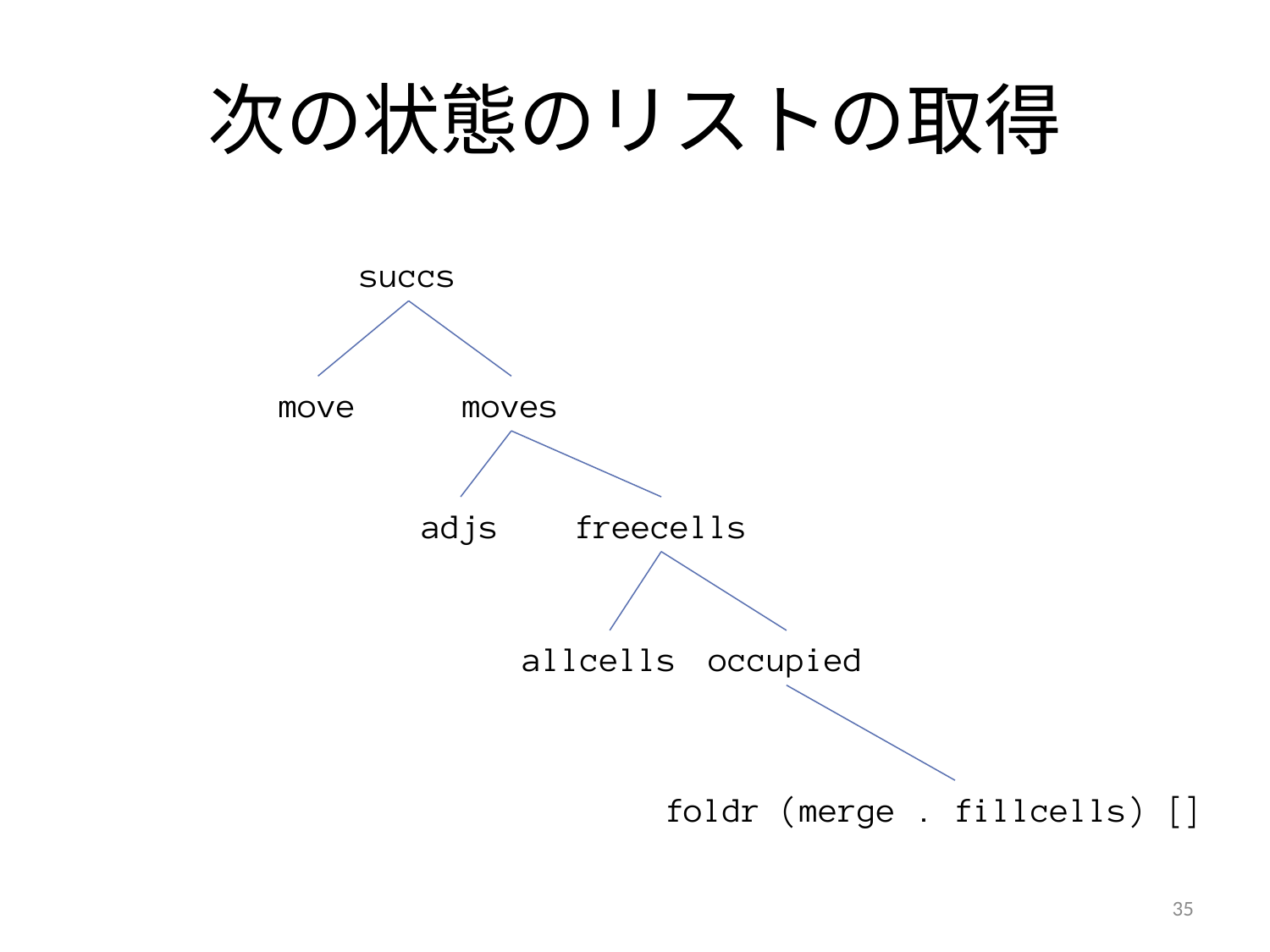

# 次の状態のリストの取得
succs
move
moves
adjs
freecells
allcells
occupied
foldr (merge . fillcells) []
35